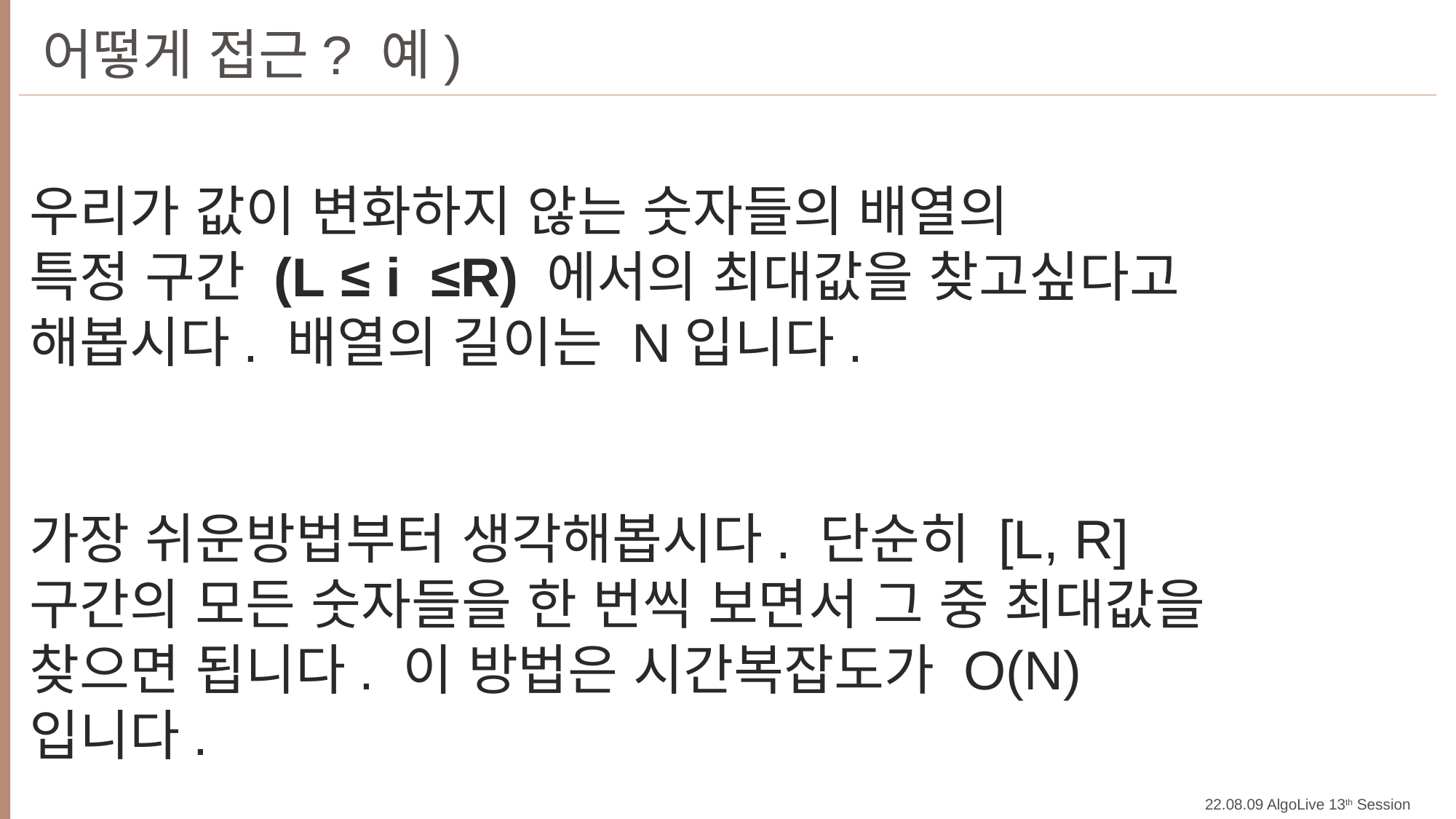

어떻게 접근? 예)
우리가 값이 변화하지 않는 숫자들의 배열의
특정 구간 (L ≤ i  ≤R) 에서의 최대값을 찾고싶다고 해봅시다. 배열의 길이는 N입니다.

가장 쉬운방법부터 생각해봅시다. 단순히 [L, R] 구간의 모든 숫자들을 한 번씩 보면서 그 중 최대값을 찾으면 됩니다. 이 방법은 시간복잡도가 O(N) 입니다.

22.08.09 AlgoLive 13th Session